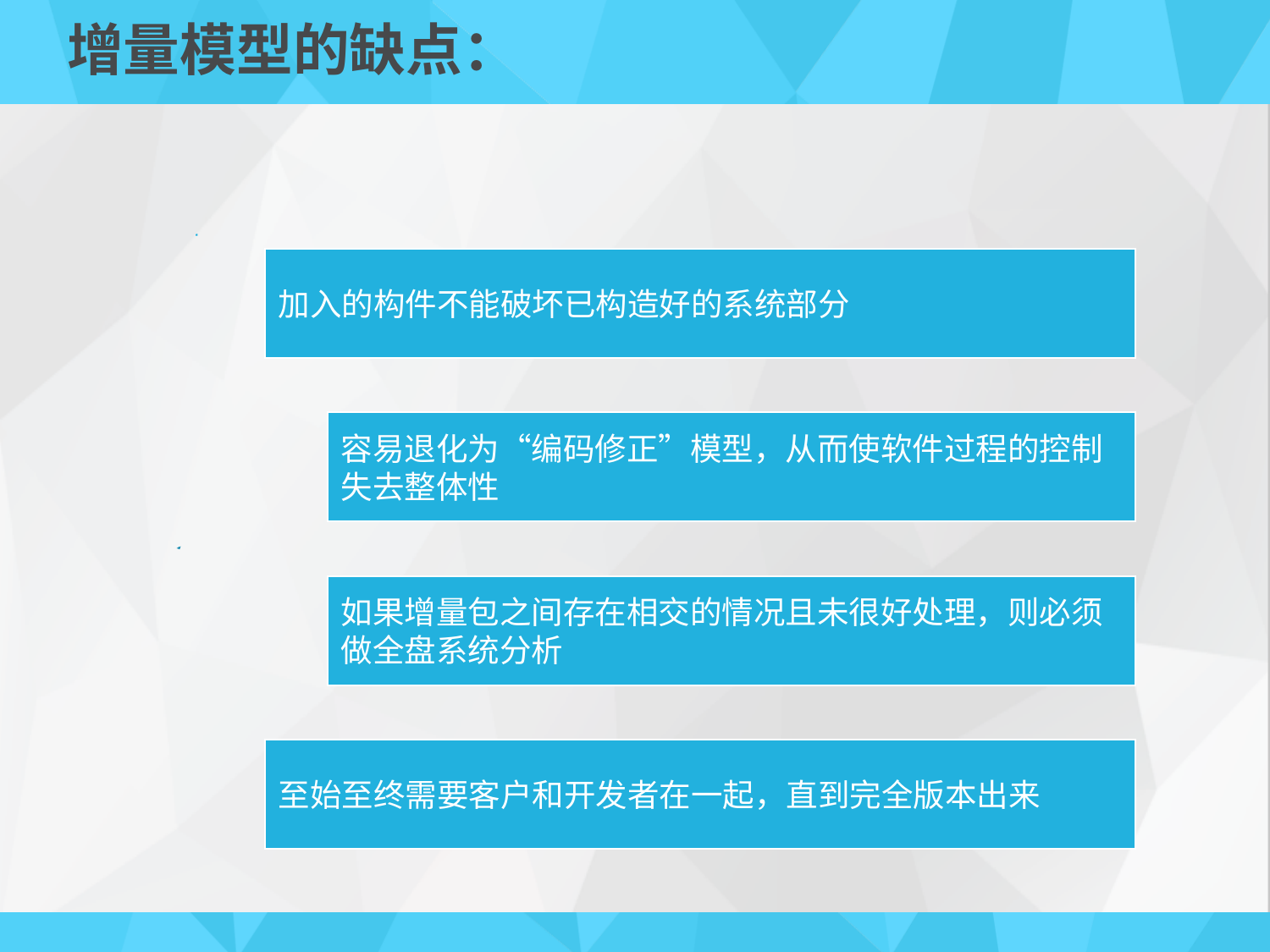

# 增量模型的缺点：
加入的构件不能破坏已构造好的系统部分
容易退化为“编码修正”模型，从而使软件过程的控制失去整体性
如果增量包之间存在相交的情况且未很好处理，则必须做全盘系统分析
至始至终需要客户和开发者在一起，直到完全版本出来